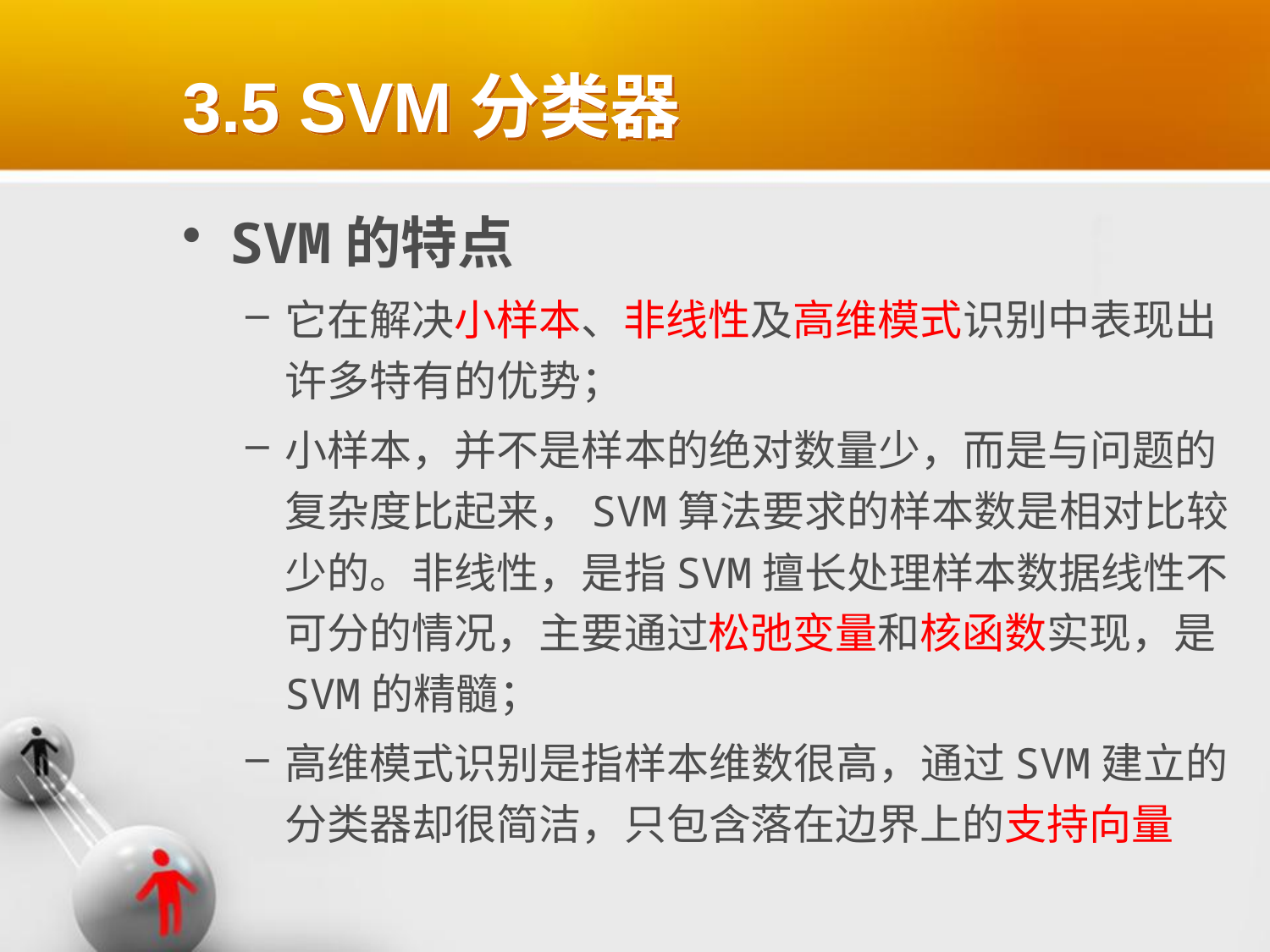

# 3.5 SVM分类器
SVM的特点
它在解决小样本、非线性及高维模式识别中表现出许多特有的优势；
小样本，并不是样本的绝对数量少，而是与问题的复杂度比起来，SVM算法要求的样本数是相对比较少的。非线性，是指SVM擅长处理样本数据线性不可分的情况，主要通过松弛变量和核函数实现，是SVM的精髓；
高维模式识别是指样本维数很高，通过SVM建立的分类器却很简洁，只包含落在边界上的支持向量